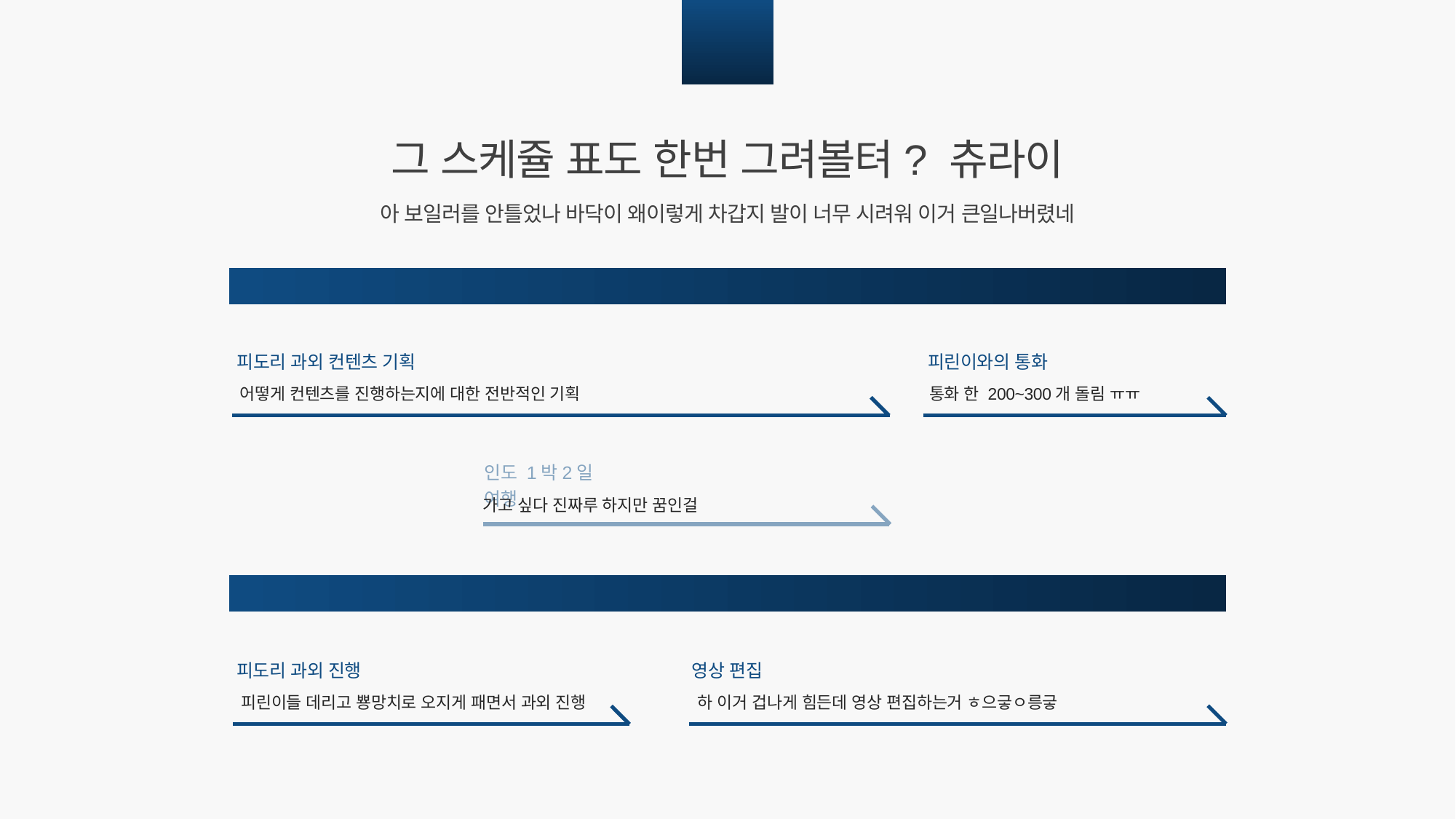

08
그 스케쥴 표도 한번 그려볼텨? 츄라이
아 보일러를 안틀었나 바닥이 왜이렇게 차갑지 발이 너무 시려워 이거 큰일나버렸네

01(월)
02(화)
03(수)
04(목)
피도리 과외 컨텐츠 기획
피린이와의 통화
어떻게 컨텐츠를 진행하는지에 대한 전반적인 기획
통화 한 200~300개 돌림 ㅠㅠ
인도 1박2일 여행
가고 싶다 진짜루 하지만 꿈인걸

05(금)
06(토)
07(일)
08(월)
피도리 과외 진행
영상 편집
피린이들 데리고 뿅망치로 오지게 패면서 과외 진행
하 이거 겁나게 힘든데 영상 편집하는거 ㅎ으긓ㅇ릉긓